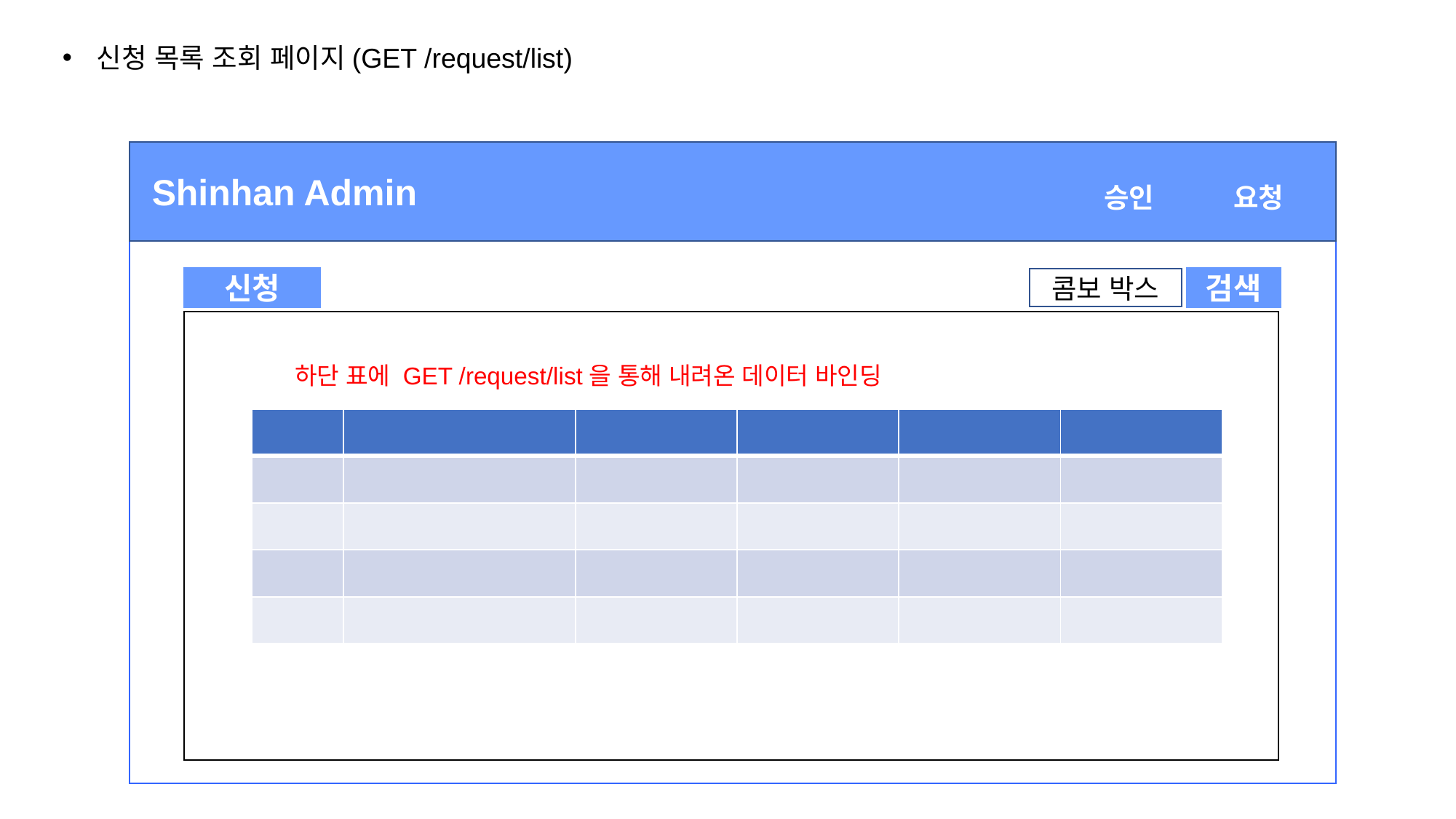

신청 목록 조회 페이지(GET /request/list)

Shinhan Admin
승인
요청
콤보 박스
검색
신청

하단 표에 GET /request/list을 통해 내려온 데이터 바인딩
|  |  |  |  |  |  |
| --- | --- | --- | --- | --- | --- |
|  |  |  |  |  |  |
|  |  |  |  |  |  |
|  |  |  |  |  |  |
|  |  |  |  |  |  |